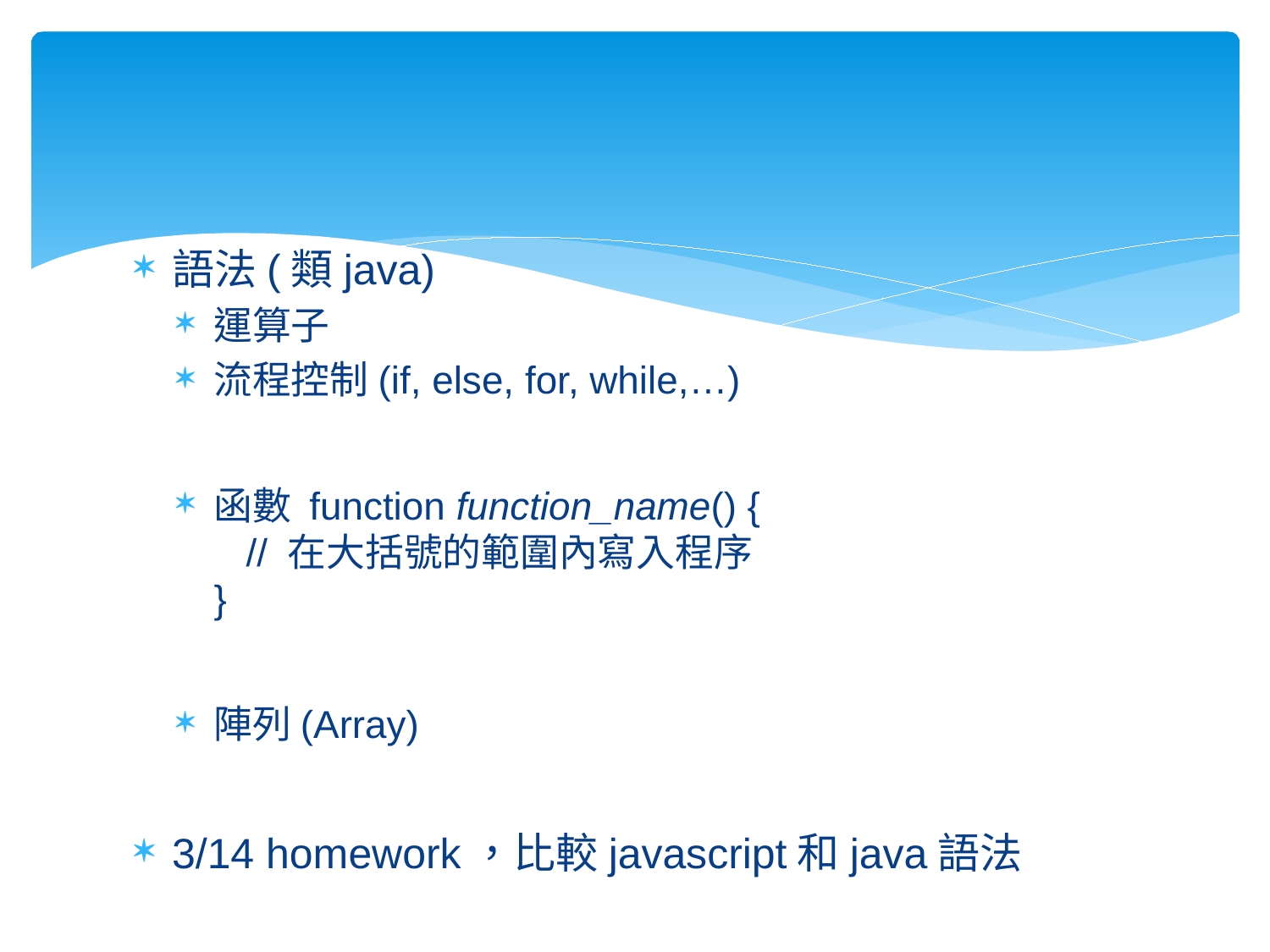

#
語法(類java)
運算子
流程控制(if, else, for, while,…)

函數 function function_name() {
   // 在大括號的範圍內寫入程序
}

陣列(Array)

3/14 homework，比較javascript和java語法